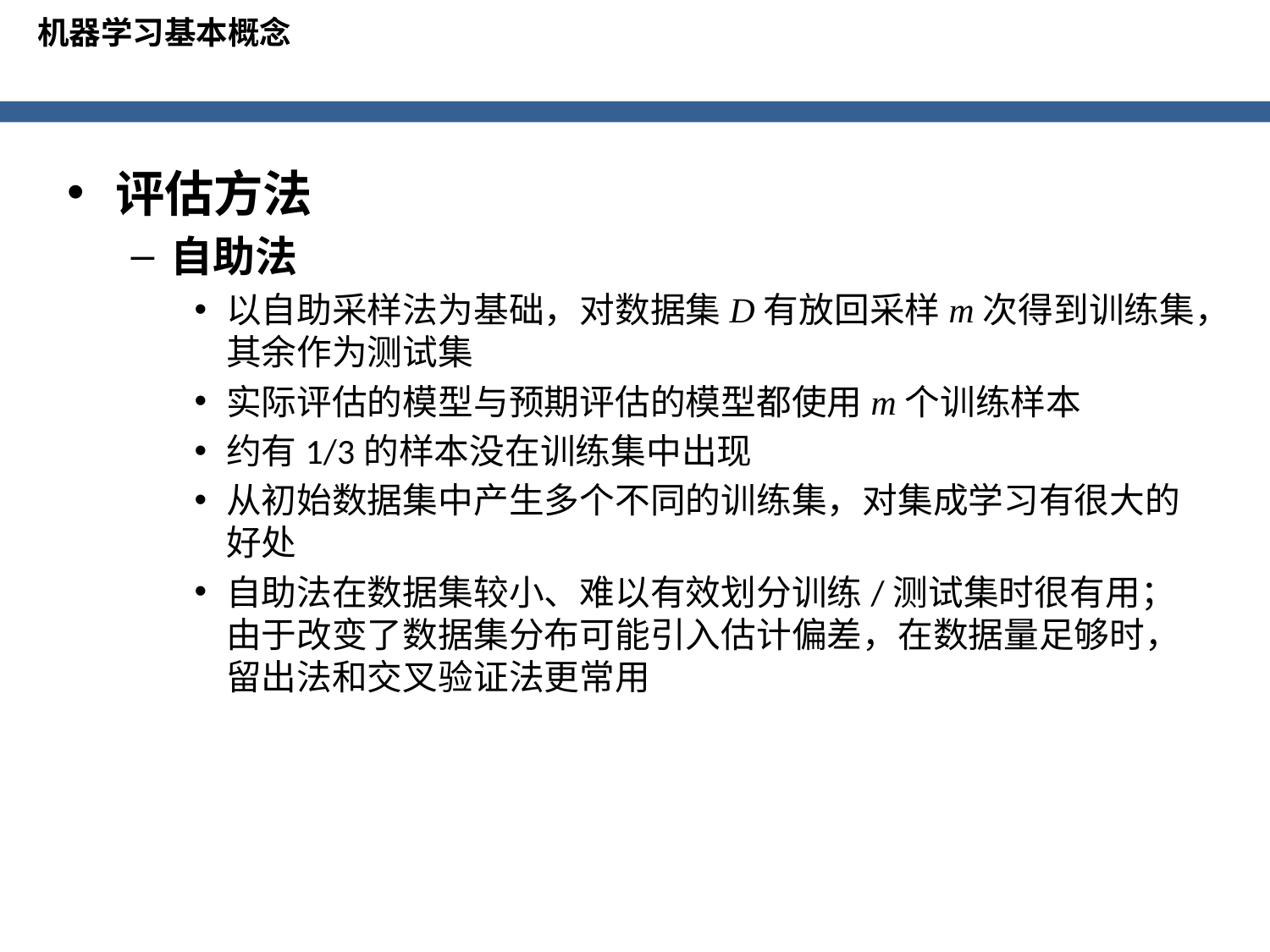

机器学习基本概念
评估方法
自助法
以自助采样法为基础，对数据集D有放回采样m次得到训练集，其余作为测试集
实际评估的模型与预期评估的模型都使用m个训练样本
约有1/3的样本没在训练集中出现
从初始数据集中产生多个不同的训练集，对集成学习有很大的好处
自助法在数据集较小、难以有效划分训练/测试集时很有用；由于改变了数据集分布可能引入估计偏差，在数据量足够时，留出法和交叉验证法更常用